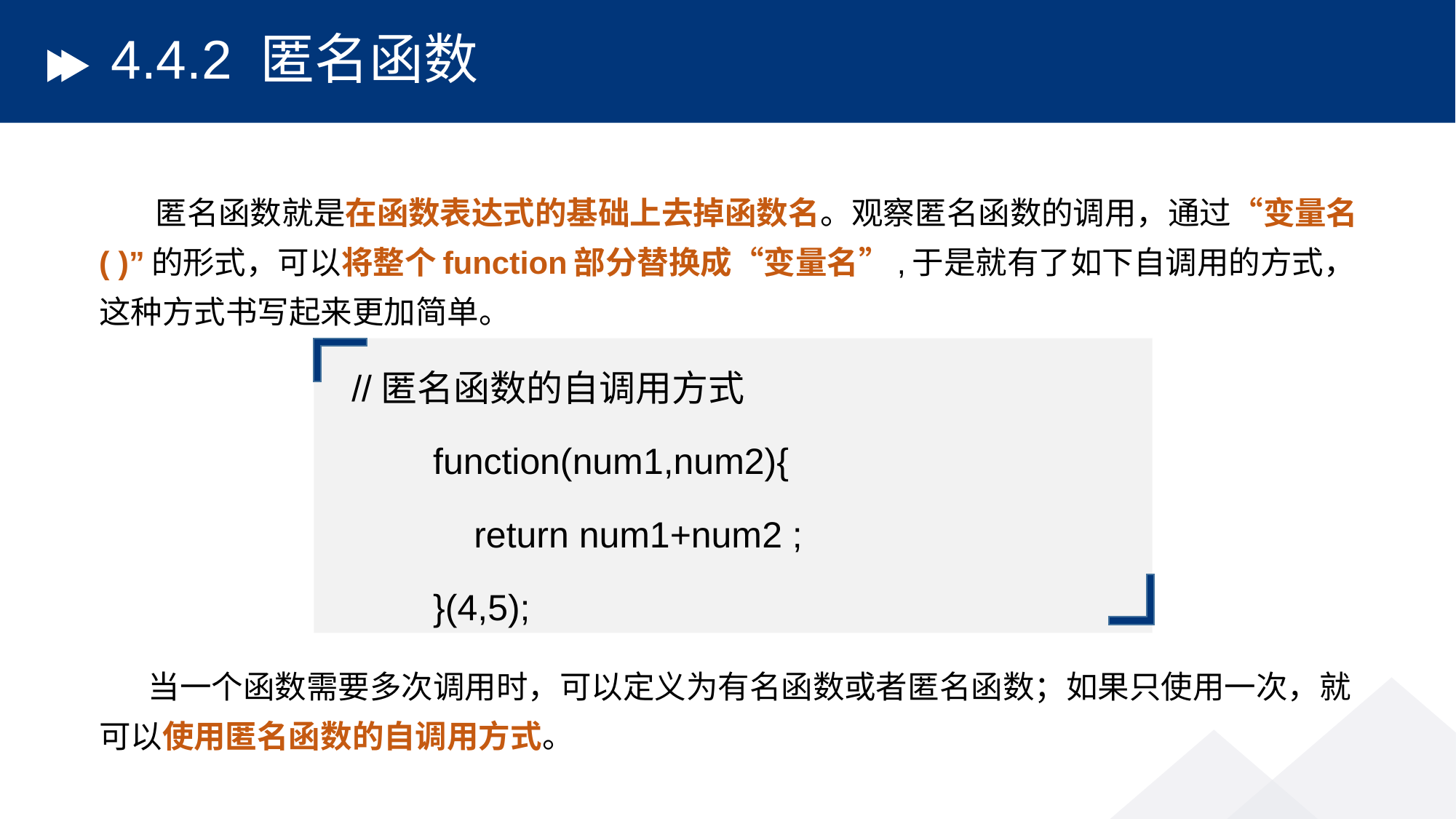

# 4.4.2 匿名函数
       匿名函数就是在函数表达式的基础上去掉函数名。观察匿名函数的调用，通过“变量名( )”的形式，可以将整个function部分替换成“变量名”,于是就有了如下自调用的方式，这种方式书写起来更加简单。

      当一个函数需要多次调用时，可以定义为有名函数或者匿名函数；如果只使用一次，就可以使用匿名函数的自调用方式。

//匿名函数的自调用方式
        function(num1,num2){
            return num1+num2 ;
        }(4,5);